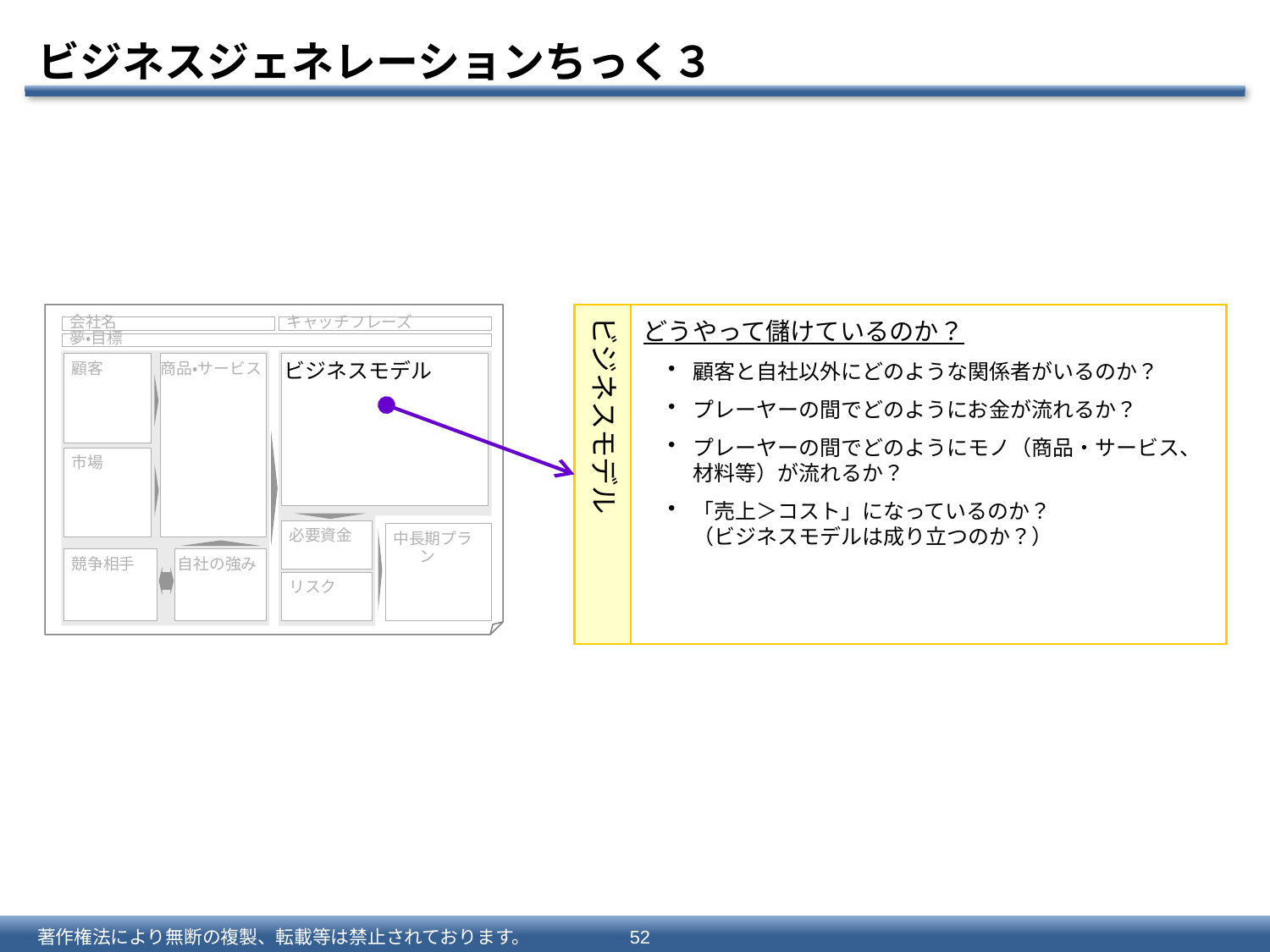

# ビジネスジェネレーションちっく３

ビジネスモデル
どうやって儲けているのか？
顧客と自社以外にどのような関係者がいるのか？
プレーヤーの間でどのようにお金が流れるか？
プレーヤーの間でどのようにモノ（商品・サービス、材料等）が流れるか？
「売上＞コスト」になっているのか？
（ビジネスモデルは成り立つのか？）
会社名
キャッチフレーズ
夢・目標

顧客

商品・サービス
ビジネスモデル

市場

必要資金
中長期プラン

競争相手
自社の強み

リスク